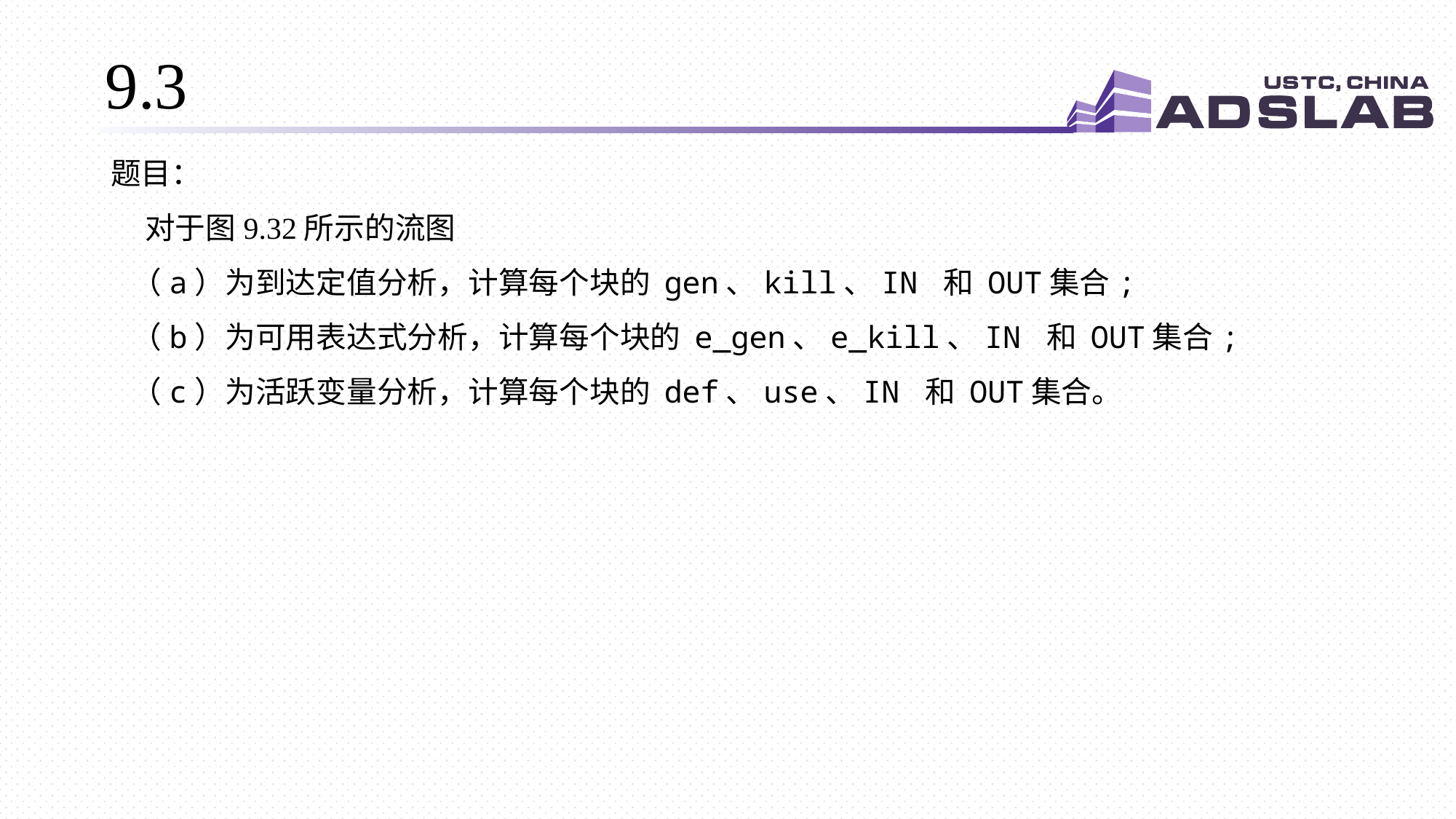

# 9.3
题目：
    对于图9.32所示的流图
  （a）为到达定值分析，计算每个块的 gen、kill、IN 和 OUT集合;
  （b）为可用表达式分析，计算每个块的 e_gen、e_kill、IN 和 OUT集合;
  （c）为活跃变量分析，计算每个块的 def、use、IN 和 OUT集合。